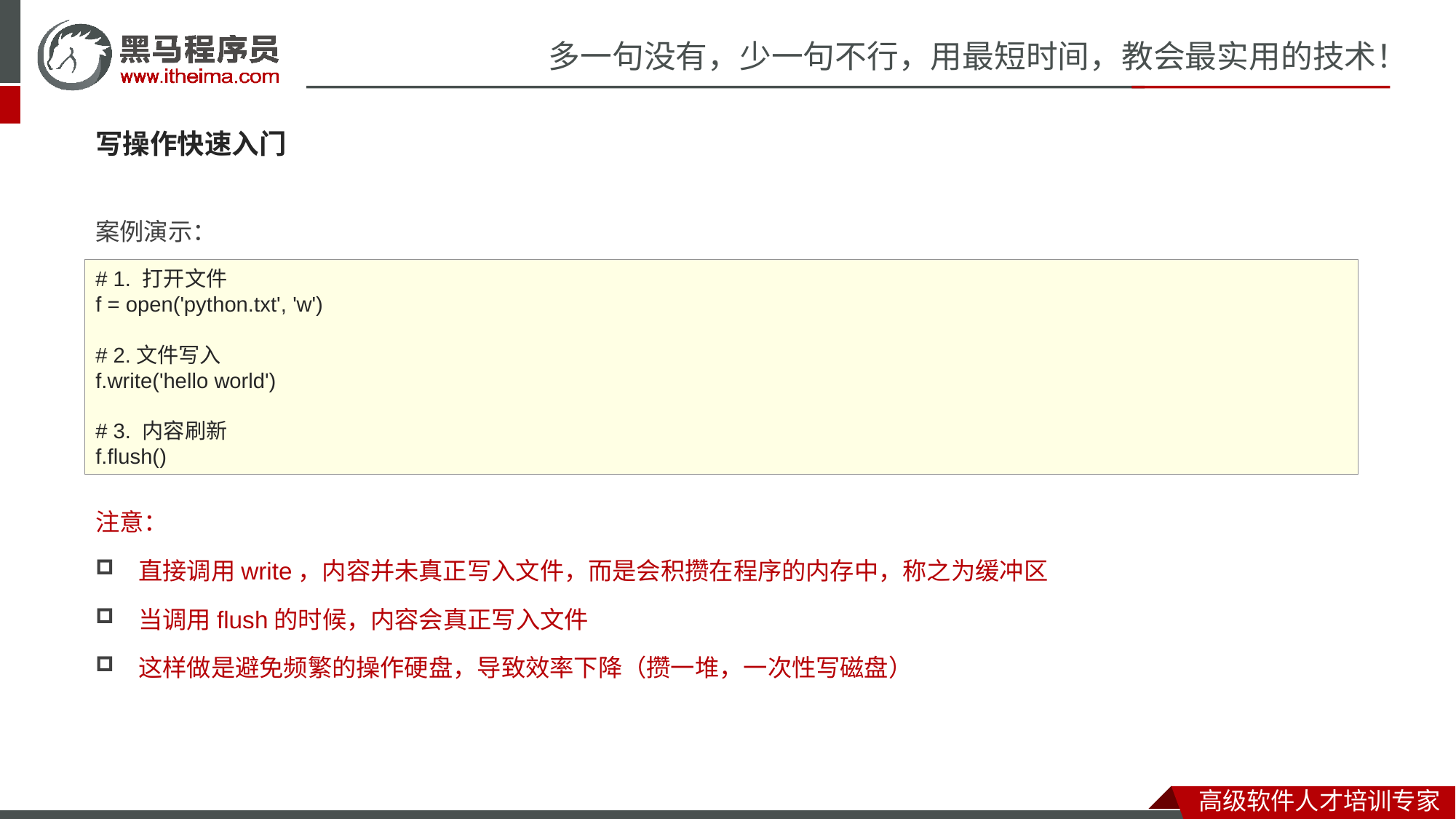

写操作快速入门
案例演示：

注意：
直接调用write，内容并未真正写入文件，而是会积攒在程序的内存中，称之为缓冲区
当调用flush的时候，内容会真正写入文件
这样做是避免频繁的操作硬盘，导致效率下降（攒一堆，一次性写磁盘）
# 1. 打开文件
f = open('python.txt', 'w')

# 2.文件写入
f.write('hello world')

# 3. 内容刷新
f.flush()